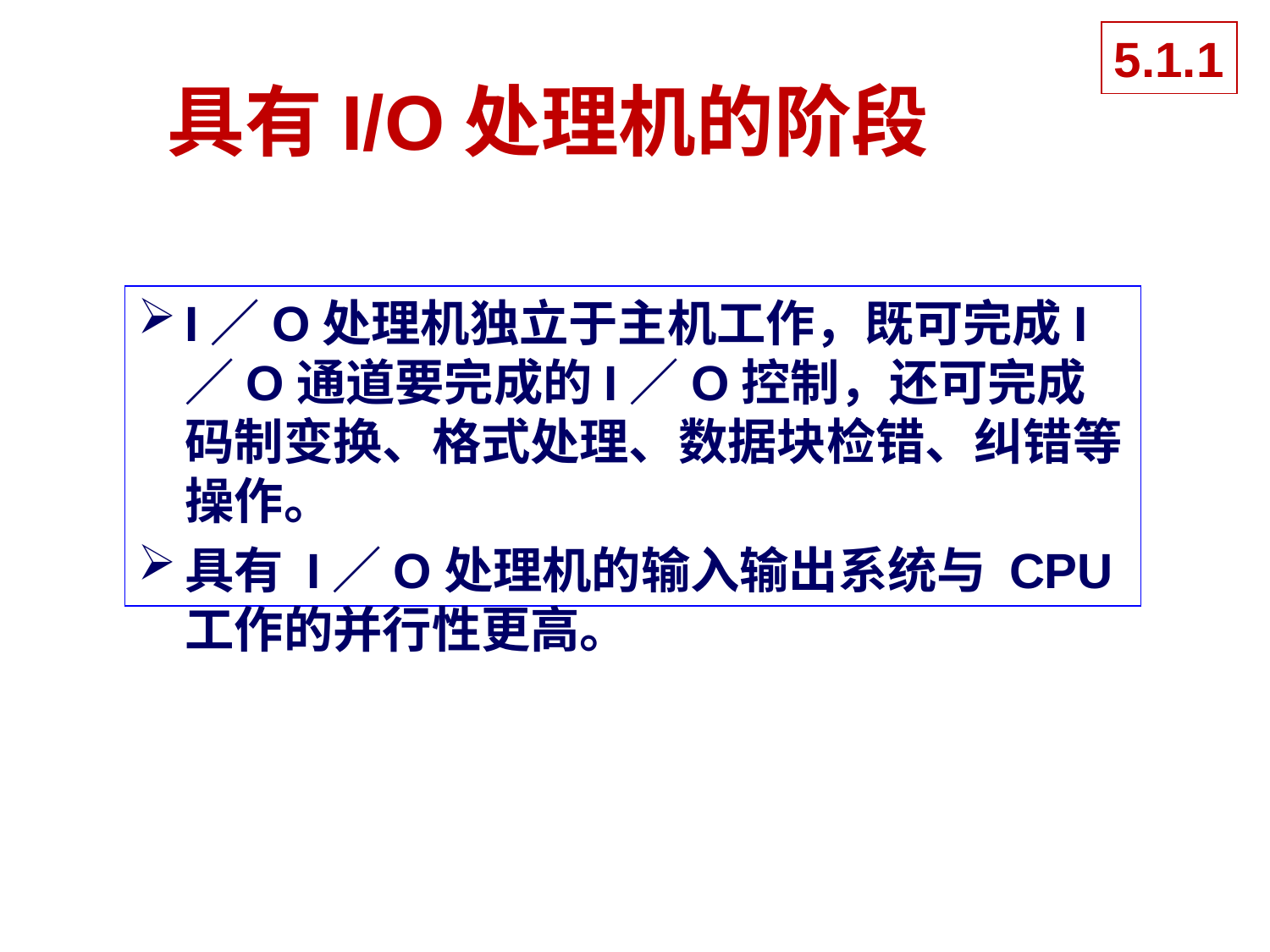

5.1.1
# 具有I/O处理机的阶段
I／O处理机独立于主机工作，既可完成I／O通道要完成的I／O控制，还可完成码制变换、格式处理、数据块检错、纠错等操作。
具有 I／O处理机的输入输出系统与 CPU工作的并行性更高。